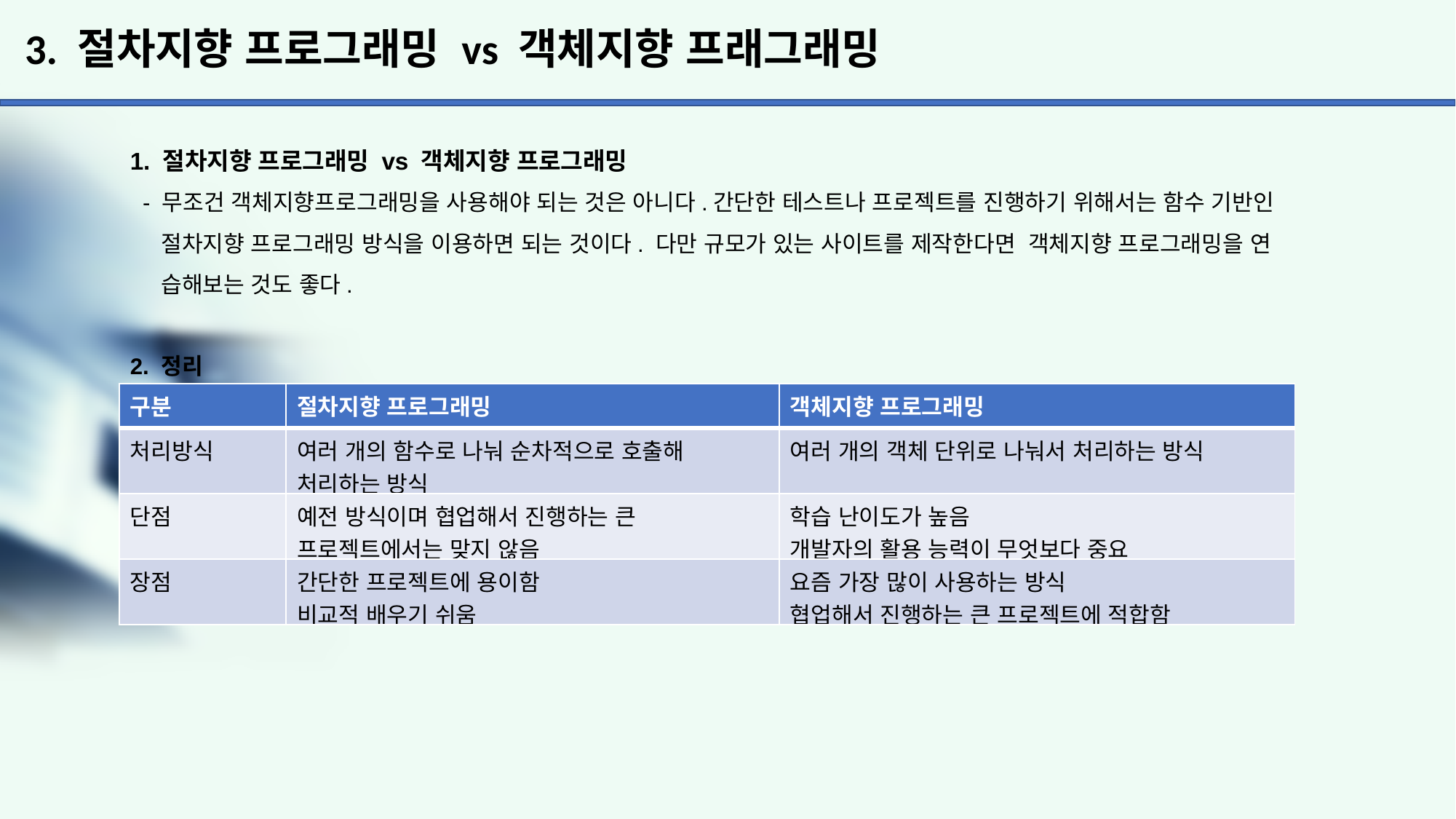

# 3. 절차지향 프로그래밍 vs 객체지향 프래그래밍
1. 절차지향 프로그래밍 vs 객체지향 프로그래밍
  - 무조건 객체지향프로그래밍을 사용해야 되는 것은 아니다.간단한 테스트나 프로젝트를 진행하기 위해서는 함수 기반인
    절차지향 프로그래밍 방식을 이용하면 되는 것이다. 다만 규모가 있는 사이트를 제작한다면  객체지향 프로그래밍을 연
    습해보는 것도 좋다.

2. 정리

| 구분 | 절차지향 프로그래밍 | 객체지향 프로그래밍 |
| --- | --- | --- |
| 처리방식 | 여러 개의 함수로 나눠 순차적으로 호출해 처리하는 방식 | 여러 개의 객체 단위로 나눠서 처리하는 방식 |
| 단점 | 예전 방식이며 협업해서 진행하는 큰 프로젝트에서는 맞지 않음 | 학습 난이도가 높음 개발자의 활용 능력이 무엇보다 중요 |
| 장점 | 간단한 프로젝트에 용이함 비교적 배우기 쉬움 | 요즘 가장 많이 사용하는 방식 협업해서 진행하는 큰 프로젝트에 적합함 |